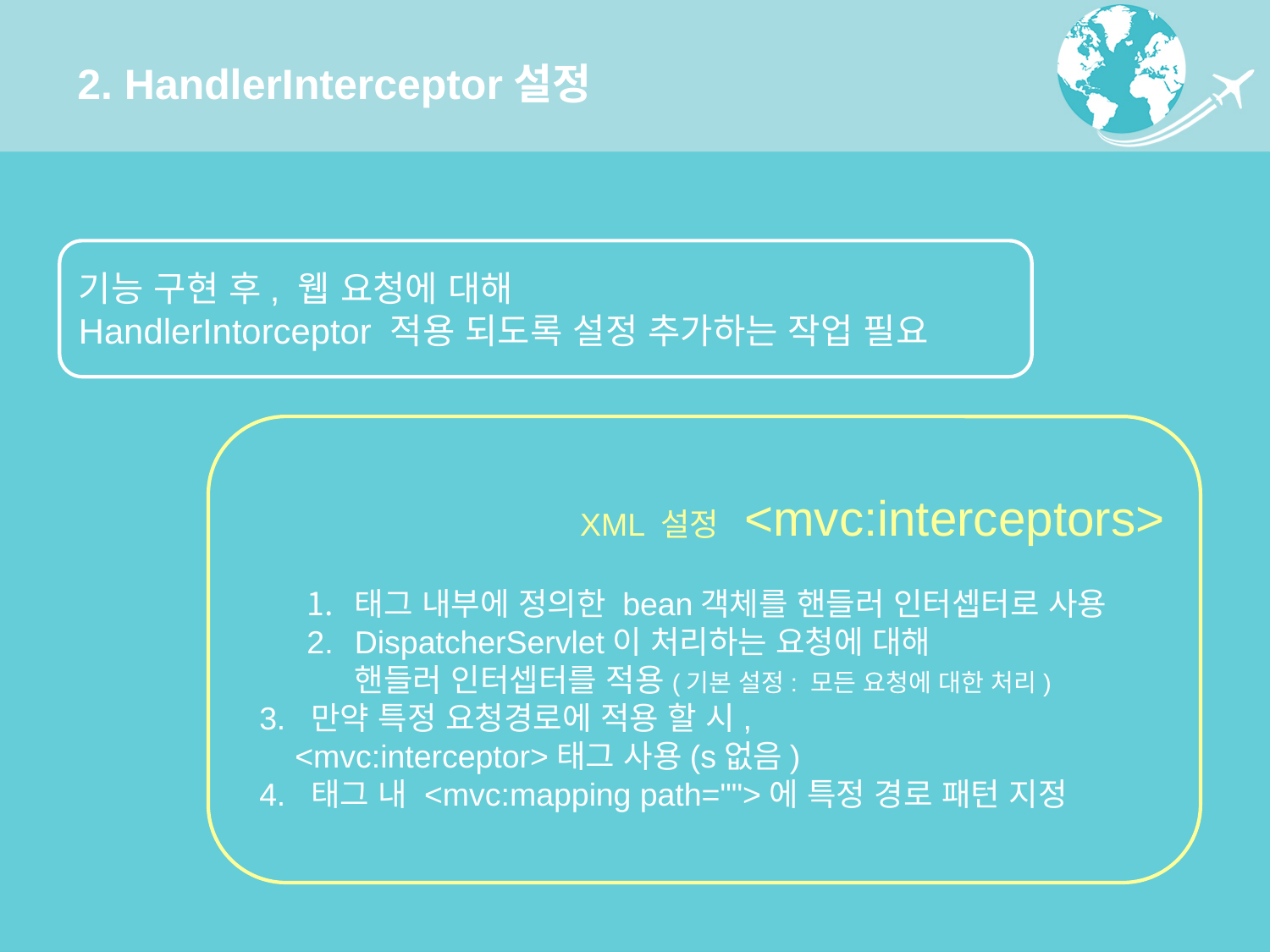

# 2. HandlerInterceptor설정
기능 구현 후, 웹 요청에 대해
HandlerIntorceptor 적용 되도록 설정 추가하는 작업 필요
XML 설정  <mvc:interceptors>

태그 내부에 정의한 bean객체를 핸들러 인터셉터로 사용
DispatcherServlet이 처리하는 요청에 대해
	핸들러 인터셉터를 적용(기본 설정: 모든 요청에 대한 처리)
3.  만약 특정 요청경로에 적용 할 시,
    <mvc:interceptor>태그 사용(s없음)
4.  태그 내 <mvc:mapping path="">에 특정 경로 패턴 지정